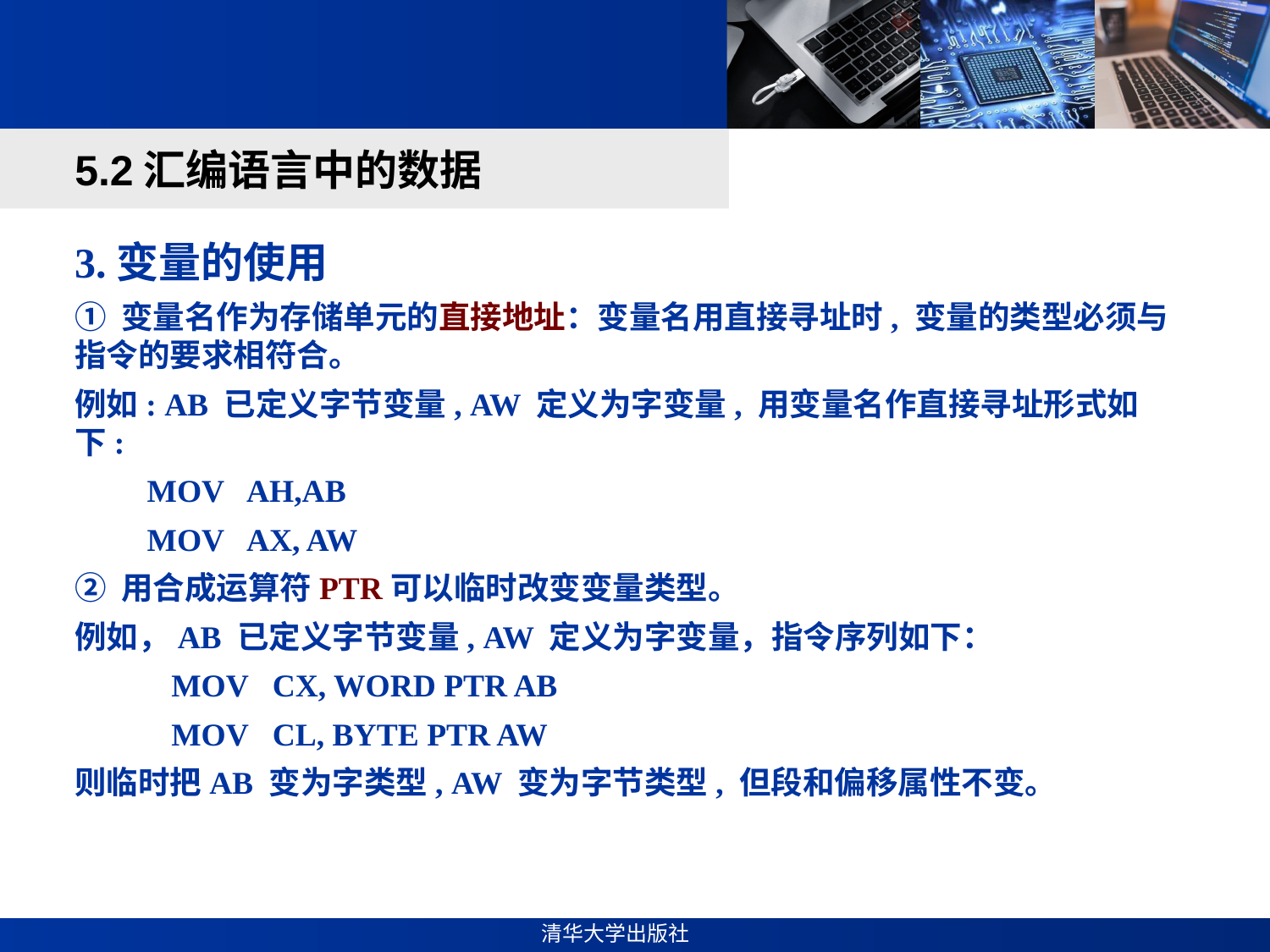

#
5.2汇编语言中的数据

3.变量的使用
① 变量名作为存储单元的直接地址：变量名用直接寻址时, 变量的类型必须与指令的要求相符合。
例如: AB 已定义字节变量, AW 定义为字变量, 用变量名作直接寻址形式如下:
         MOV   AH,AB
         MOV   AX, AW
② 用合成运算符PTR可以临时改变变量类型。
例如，AB 已定义字节变量, AW 定义为字变量，指令序列如下：
            MOV   CX, WORD PTR AB
            MOV   CL, BYTE PTR AW
则临时把AB 变为字类型, AW 变为字节类型, 但段和偏移属性不变。